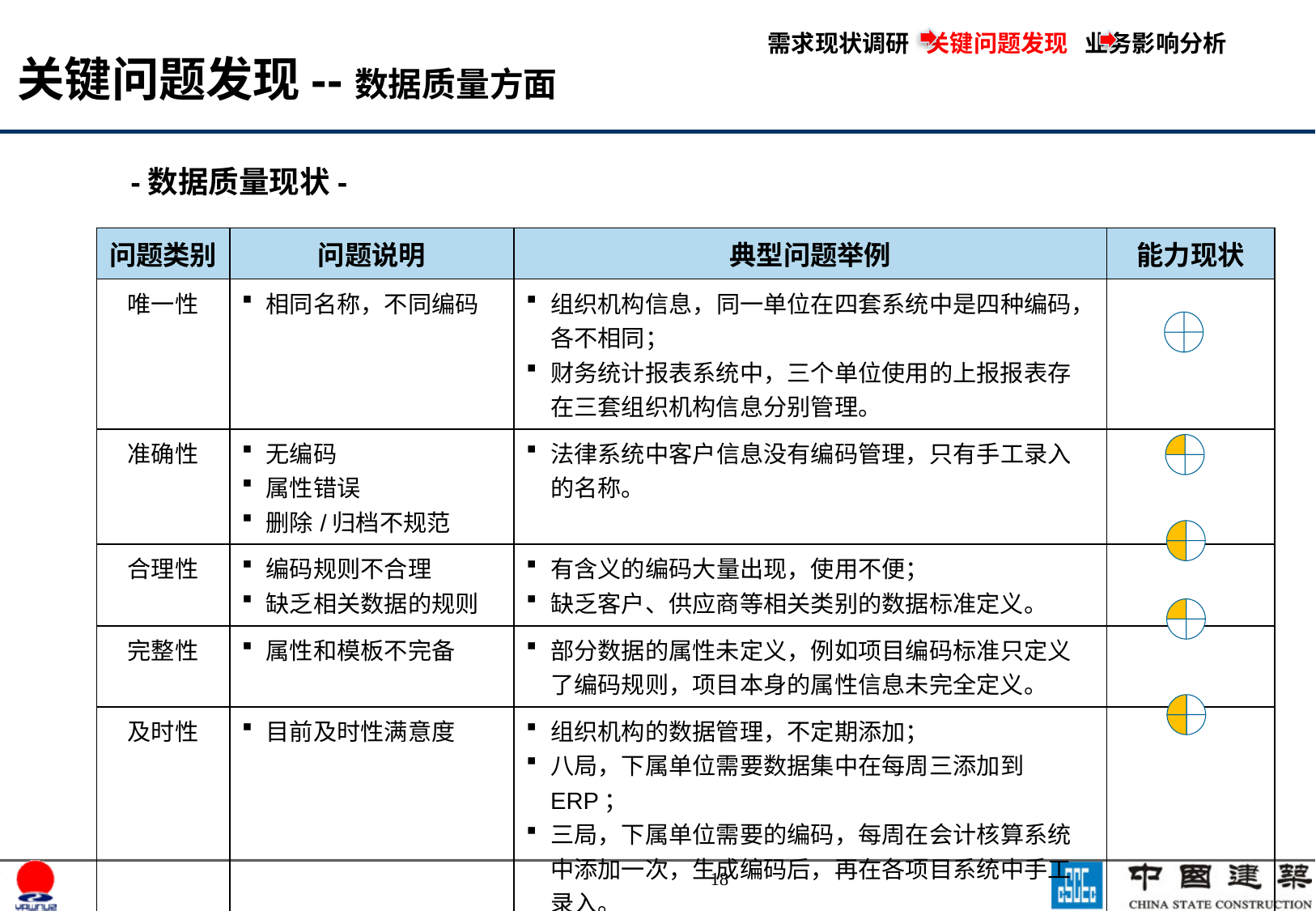

需求现状调研   关键问题发现   业务影响分析
# 关键问题发现--数据质量方面

-数据质量现状-
| 问题类别 | 问题说明 | 典型问题举例 | 能力现状 |
| --- | --- | --- | --- |
| 唯一性 | 相同名称，不同编码 | 组织机构信息，同一单位在四套系统中是四种编码，各不相同； 财务统计报表系统中，三个单位使用的上报报表存在三套组织机构信息分别管理。 |  |
| 准确性 | 无编码 属性错误 删除/归档不规范 | 法律系统中客户信息没有编码管理，只有手工录入的名称。 |  |
| 合理性 | 编码规则不合理 缺乏相关数据的规则 | 有含义的编码大量出现，使用不便； 缺乏客户、供应商等相关类别的数据标准定义。 |  |
| 完整性 | 属性和模板不完备 | 部分数据的属性未定义，例如项目编码标准只定义了编码规则，项目本身的属性信息未完全定义。 |  |
| 及时性 | 目前及时性满意度 | 组织机构的数据管理，不定期添加； 八局，下属单位需要数据集中在每周三添加到ERP； 三局，下属单位需要的编码，每周在会计核算系统中添加一次，生成编码后，再在各项目系统中手工录入。 |  |

18